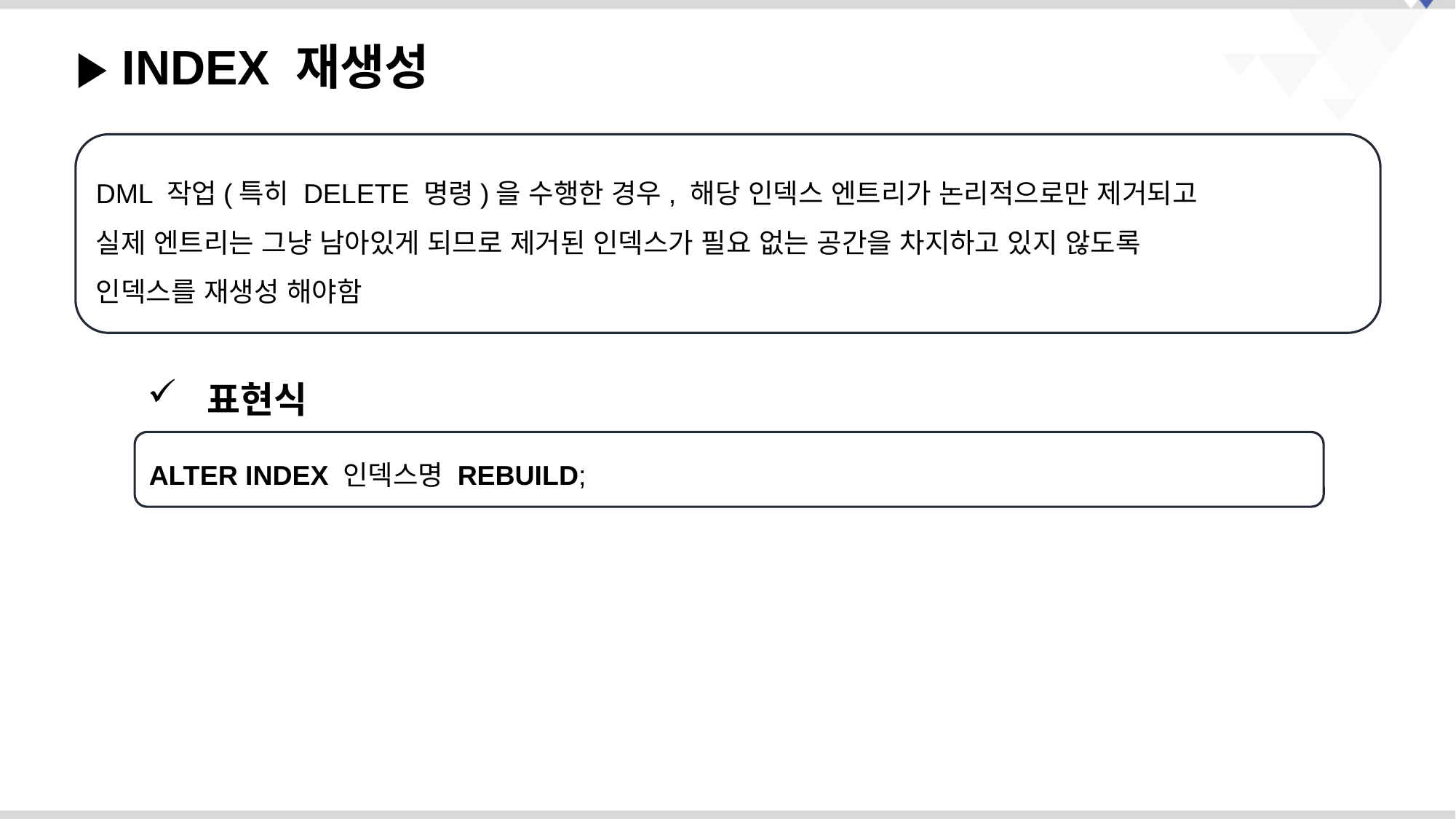

▶ INDEX 재생성
DML 작업(특히 DELETE 명령)을 수행한 경우, 해당 인덱스 엔트리가 논리적으로만 제거되고
실제 엔트리는 그냥 남아있게 되므로 제거된 인덱스가 필요 없는 공간을 차지하고 있지 않도록
인덱스를 재생성 해야함
 표현식
ALTER INDEX 인덱스명 REBUILD;